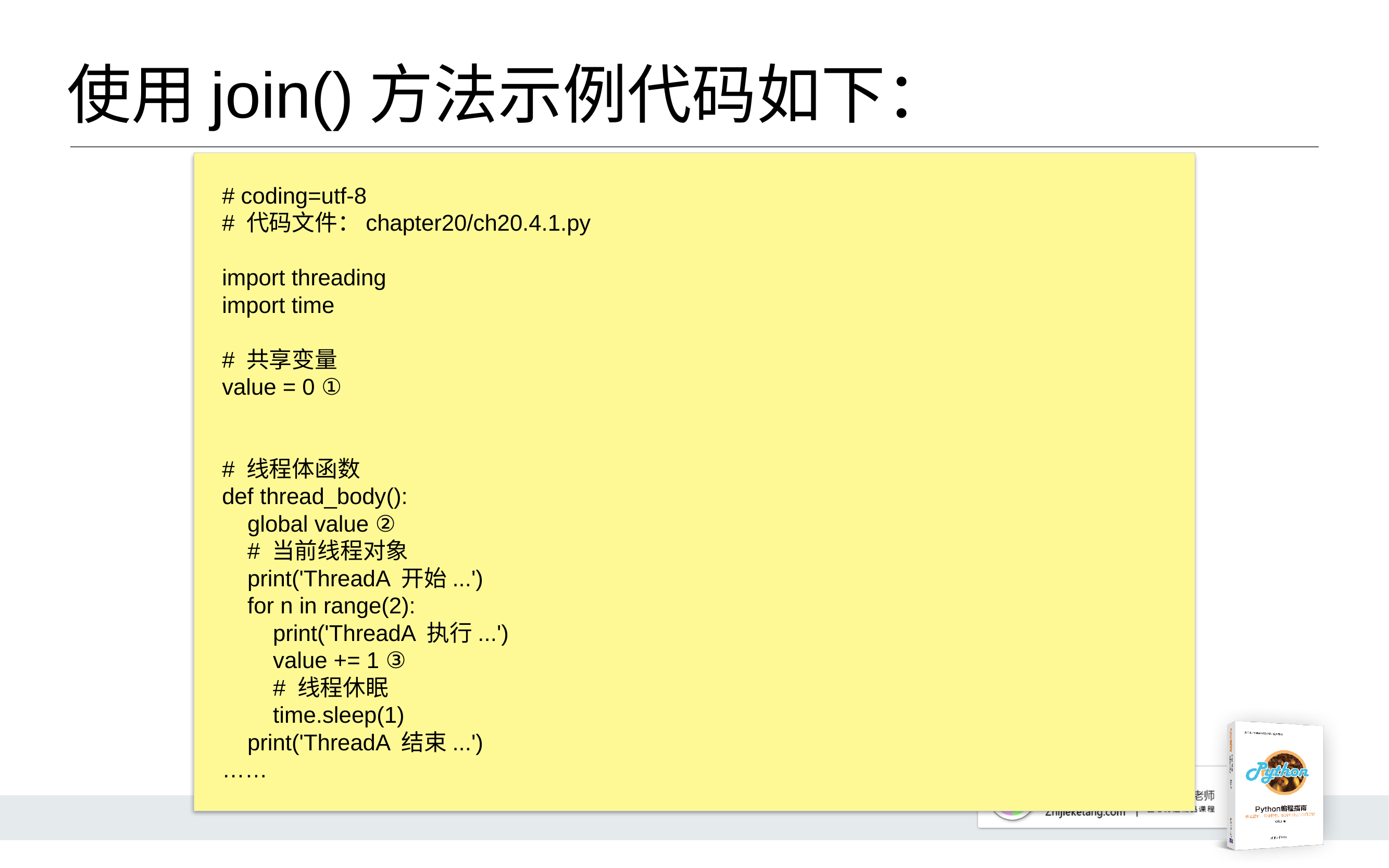

# 使用join()方法示例代码如下：
# coding=utf-8
# 代码文件：chapter20/ch20.4.1.py

import threading
import time

# 共享变量
value = 0 ①

# 线程体函数
def thread_body():
    global value ②
    # 当前线程对象
    print('ThreadA 开始...')
    for n in range(2):
        print('ThreadA 执行...')
        value += 1 ③
        # 线程休眠
        time.sleep(1)
    print('ThreadA 结束...')
……